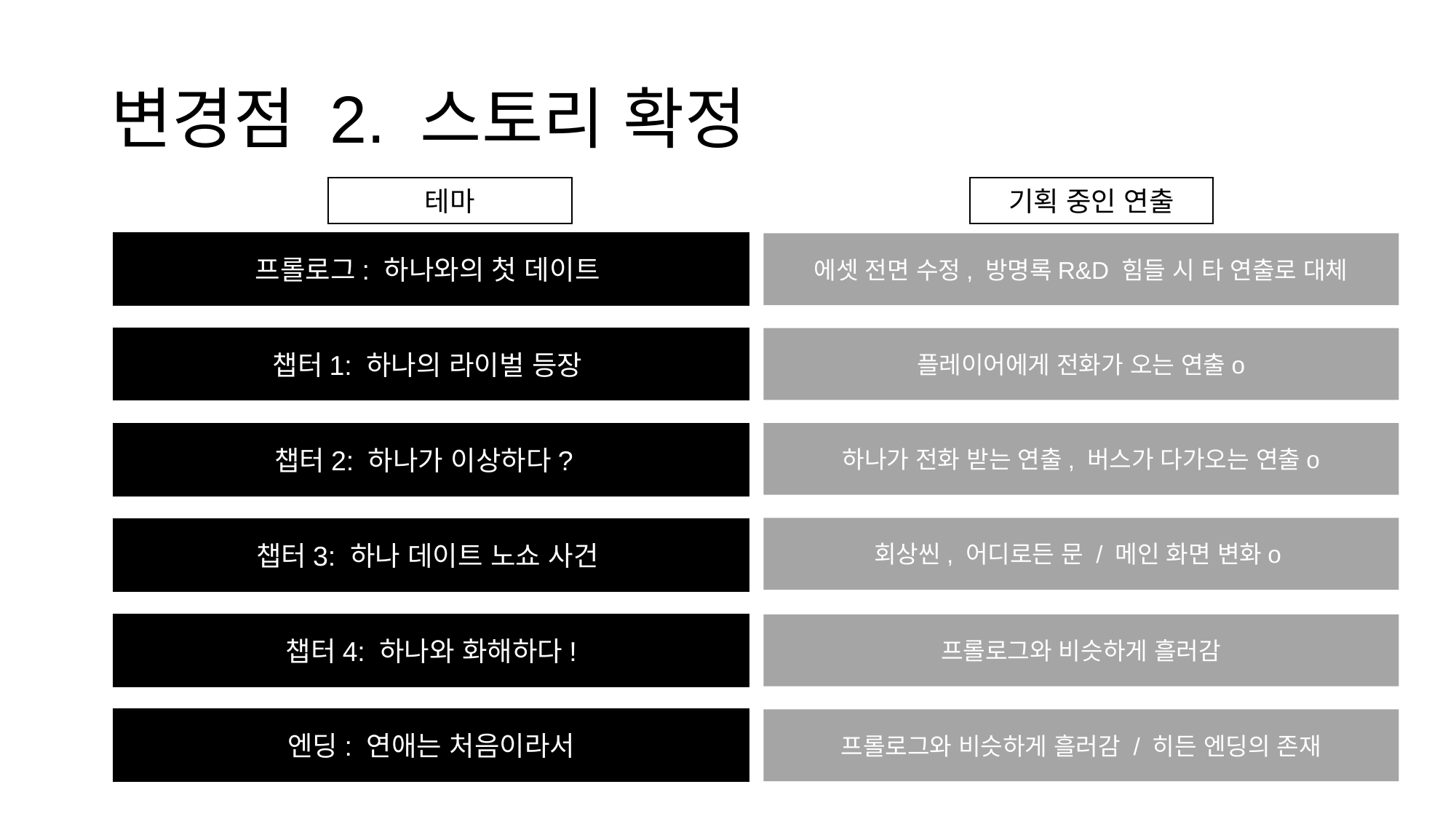

# 변경점 2. 스토리 확정
테마
기획 중인 연출
에셋 전면 수정, 방명록R&D 힘들 시 타 연출로 대체
프롤로그: 하나와의 첫 데이트
플레이어에게 전화가 오는 연출o
챕터1: 하나의 라이벌 등장
하나가 전화 받는 연출, 버스가 다가오는 연출o
챕터2: 하나가 이상하다?
회상씬, 어디로든 문 / 메인 화면 변화o
챕터3: 하나 데이트 노쇼 사건
챕터4: 하나와 화해하다!
프롤로그와 비슷하게 흘러감
엔딩: 연애는 처음이라서
프롤로그와 비슷하게 흘러감 / 히든 엔딩의 존재